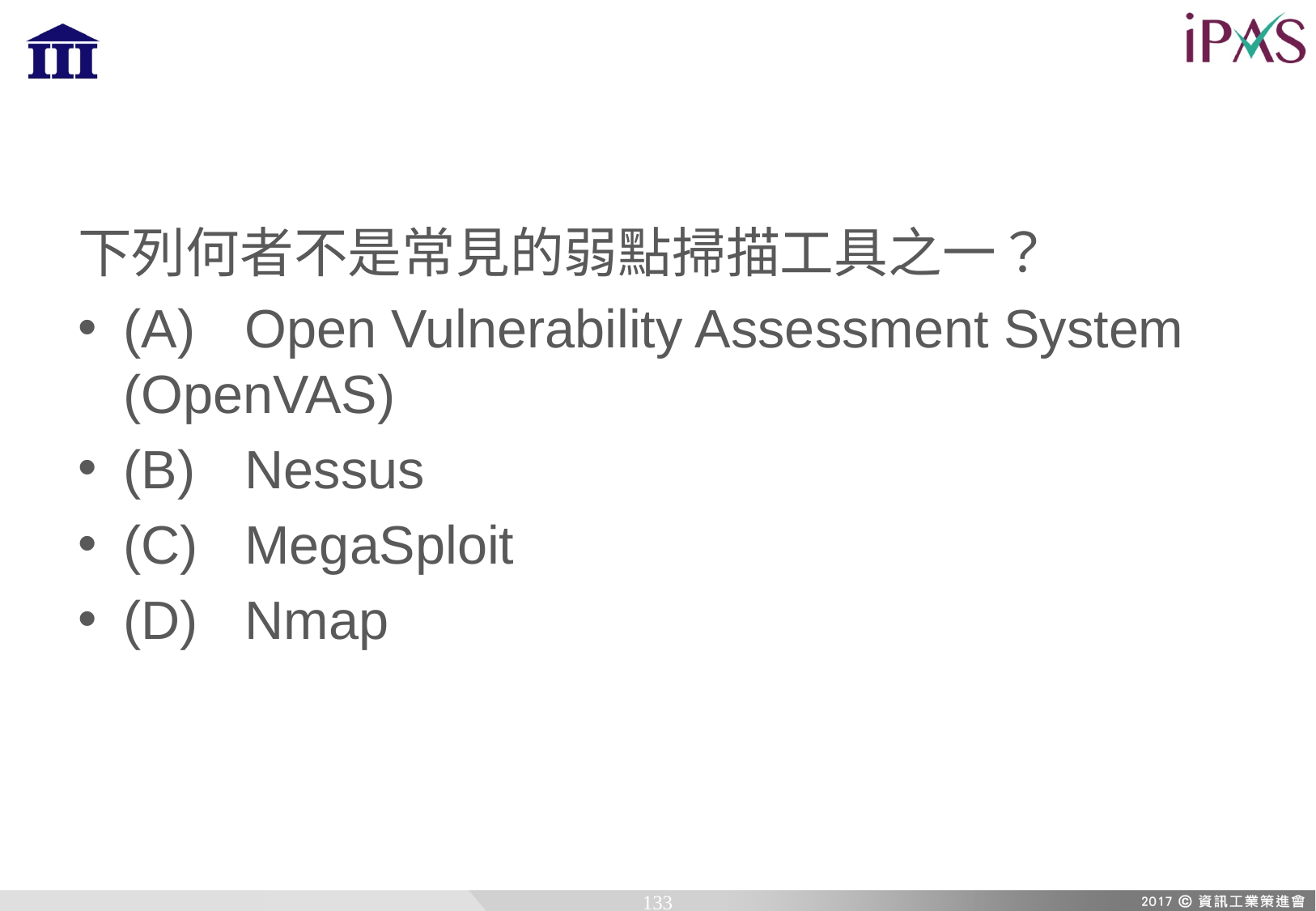

下列何者不是常見的弱點掃描工具之一？
(A)	Open Vulnerability Assessment System (OpenVAS)
(B)	Nessus
(C)	MegaSploit
(D)	Nmap
133